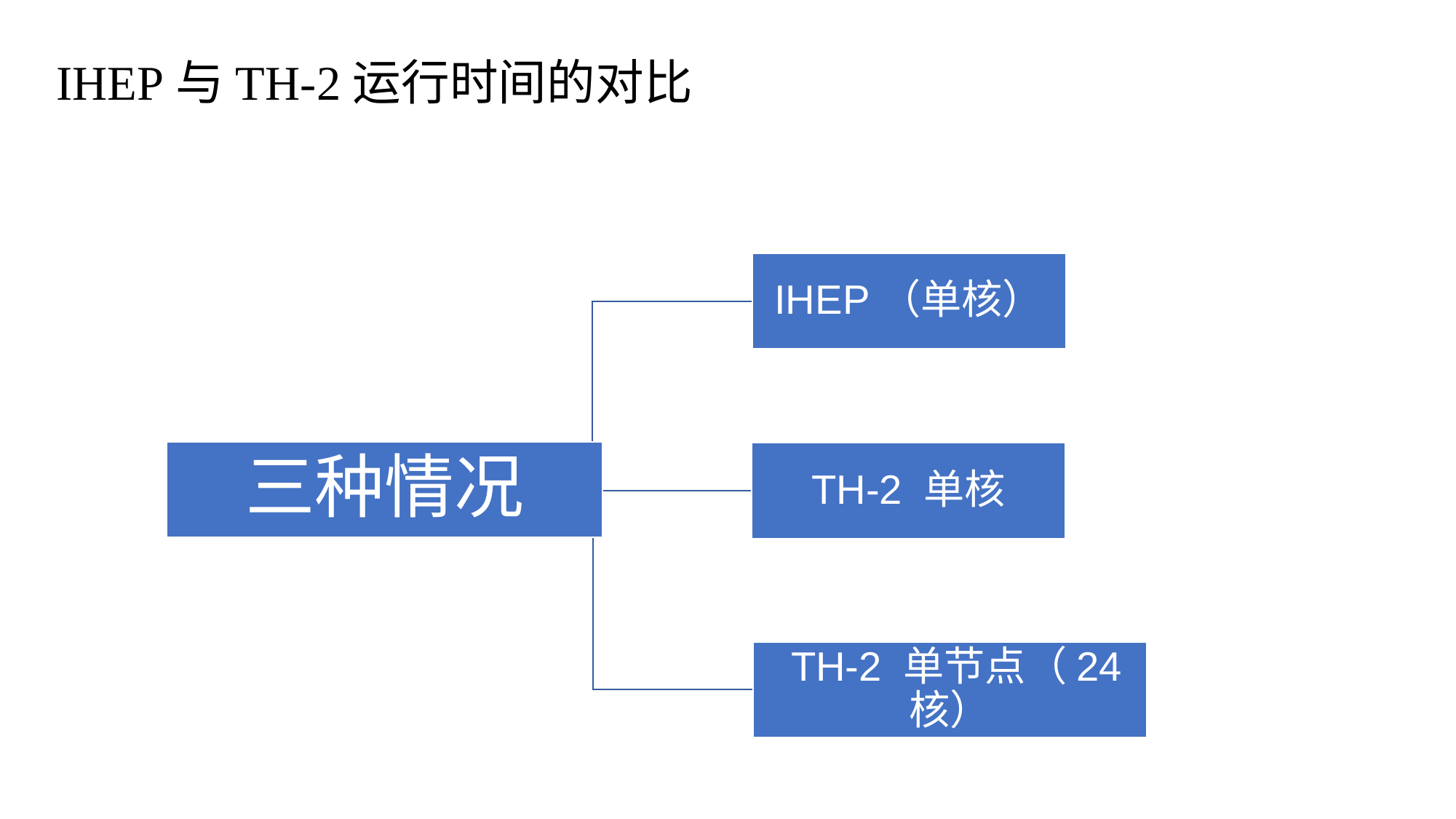

IHEP与TH-2运行时间的对比

三种情况
IHEP（单核）
TH-2 单核
  TH-2 单节点（24核）